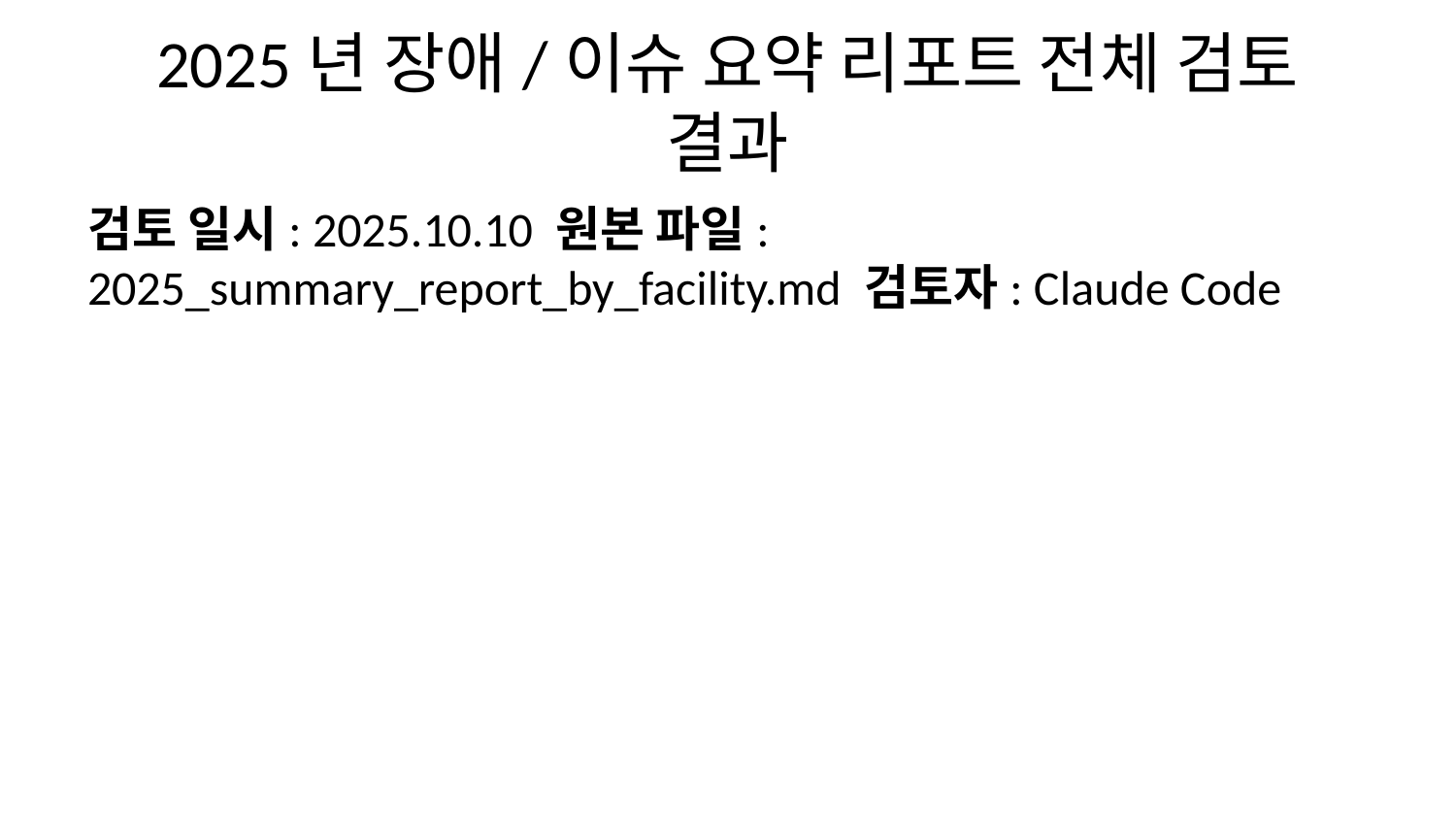

# 2025년 장애/이슈 요약 리포트 전체 검토 결과
검토 일시: 2025.10.10 원본 파일: 2025_summary_report_by_facility.md 검토자: Claude Code